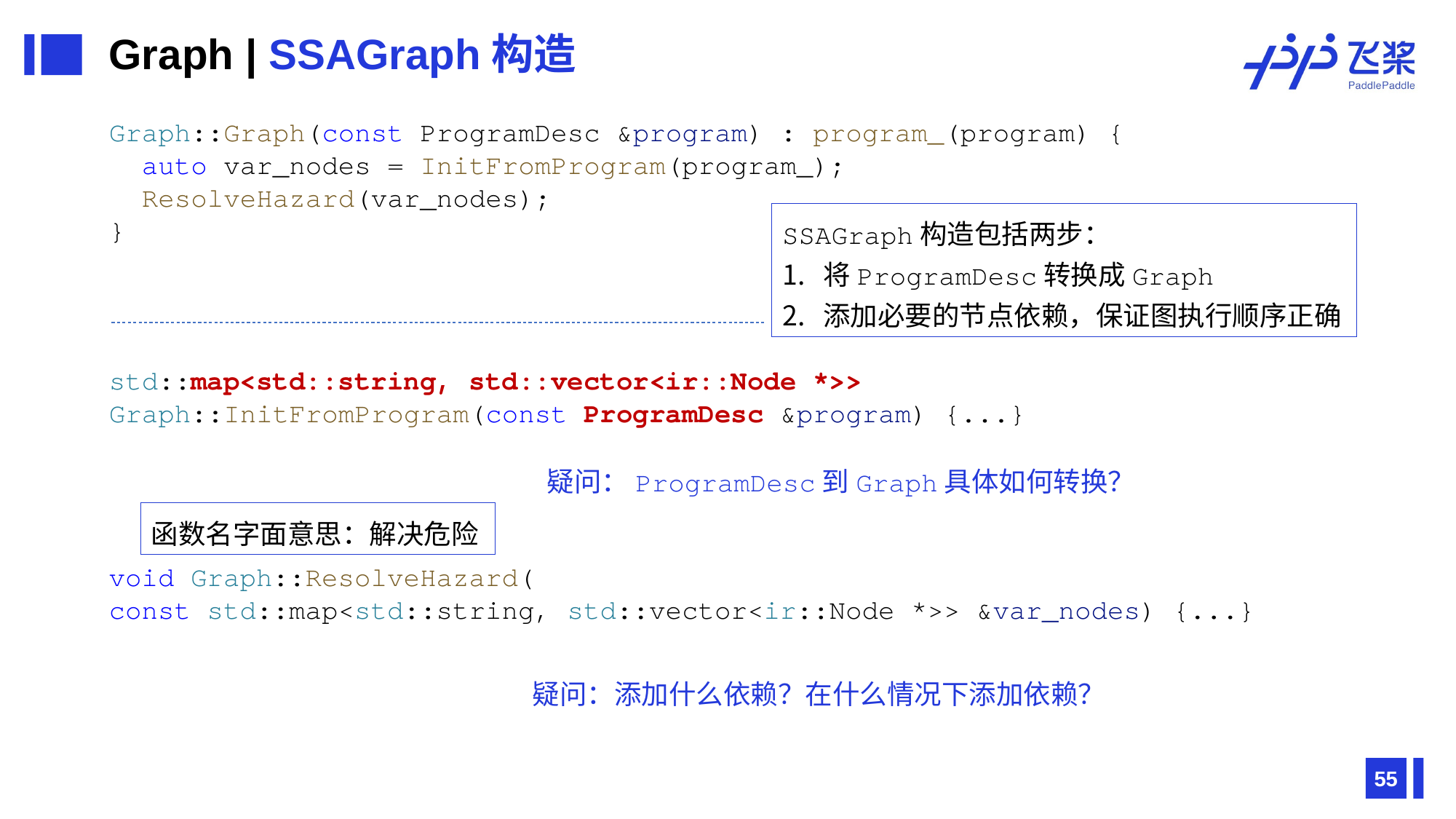

Graph | SSAGraph构造
Graph::Graph(const ProgramDesc &program) : program_(program) {
  auto var_nodes = InitFromProgram(program_);
  ResolveHazard(var_nodes);
}
SSAGraph构造包括两步：
将ProgramDesc转换成Graph
添加必要的节点依赖，保证图执行顺序正确
std::map<std::string, std::vector<ir::Node *>>
Graph::InitFromProgram(const ProgramDesc &program) {...}
疑问：ProgramDesc到Graph具体如何转换？
函数名字面意思：解决危险
void Graph::ResolveHazard(
const std::map<std::string, std::vector<ir::Node *>> &var_nodes) {...}
疑问：添加什么依赖？在什么情况下添加依赖？
55